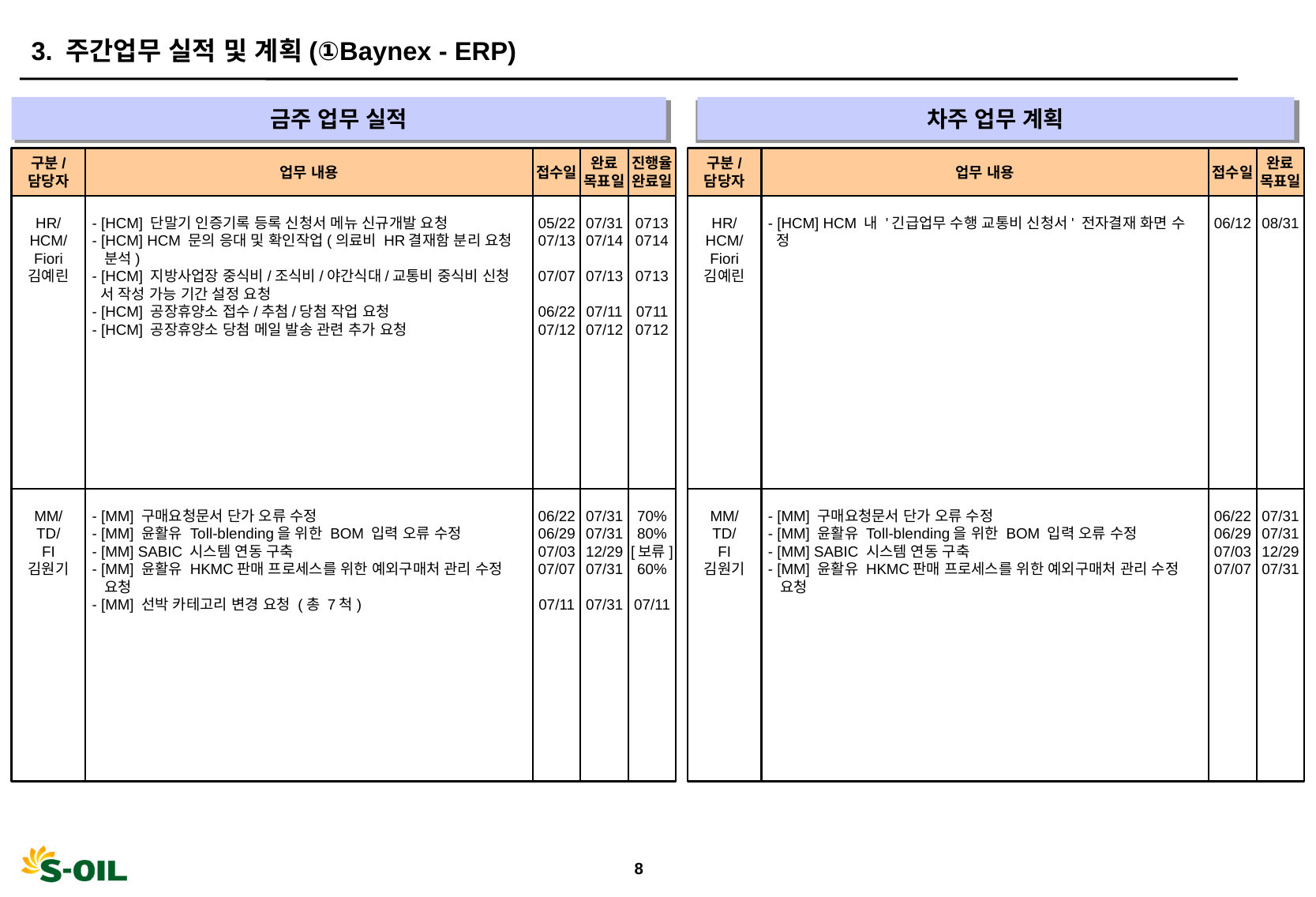

3. 주간업무 실적 및 계획(①Baynex - ERP)
금주 업무 실적
차주 업무 계획
" "
" "
구분/
담당자
업무 내용
접수일
완료
목표일
진행율
완료일
구분/
담당자
업무 내용
접수일
완료
목표일
HR/
HCM/
Fiori
김예린

- [HCM] 단말기 인증기록 등록 신청서 메뉴 신규개발 요청
- [HCM] HCM 문의 응대 및 확인작업(의료비 HR결재함 분리 요청
   분석)
- [HCM] 지방사업장 중식비/조식비/야간식대/교통비 중식비 신청
  서 작성 가능 기간 설정 요청
- [HCM] 공장휴양소 접수/추첨/당첨 작업 요청
- [HCM] 공장휴양소 당첨 메일 발송 관련 추가 요청
05/22
07/13
07/07
06/22
07/12
07/31
07/14
07/13
07/11
07/12
0713
0714
0713
0711
0712
HR/
HCM/
Fiori
김예린

- [HCM] HCM 내 '긴급업무 수행 교통비 신청서' 전자결재 화면 수
  정
06/12
08/31
MM/
TD/
FI
김원기

- [MM] 구매요청문서 단가 오류 수정
- [MM] 윤활유 Toll-blending을 위한 BOM 입력 오류 수정
- [MM] SABIC 시스템 연동 구축
- [MM] 윤활유 HKMC판매 프로세스를 위한 예외구매처 관리 수정
   요청
- [MM] 선박 카테고리 변경 요청 (총 7척)
06/22
06/29
07/03
07/07
07/11
07/31
07/31
12/29
07/31
07/31
70%
80%
[보류]
60%
07/11
MM/
TD/
FI
김원기

- [MM] 구매요청문서 단가 오류 수정
- [MM] 윤활유 Toll-blending을 위한 BOM 입력 오류 수정
- [MM] SABIC 시스템 연동 구축
- [MM] 윤활유 HKMC판매 프로세스를 위한 예외구매처 관리 수정
   요청
06/22
06/29
07/03
07/07
07/31
07/31
12/29
07/31